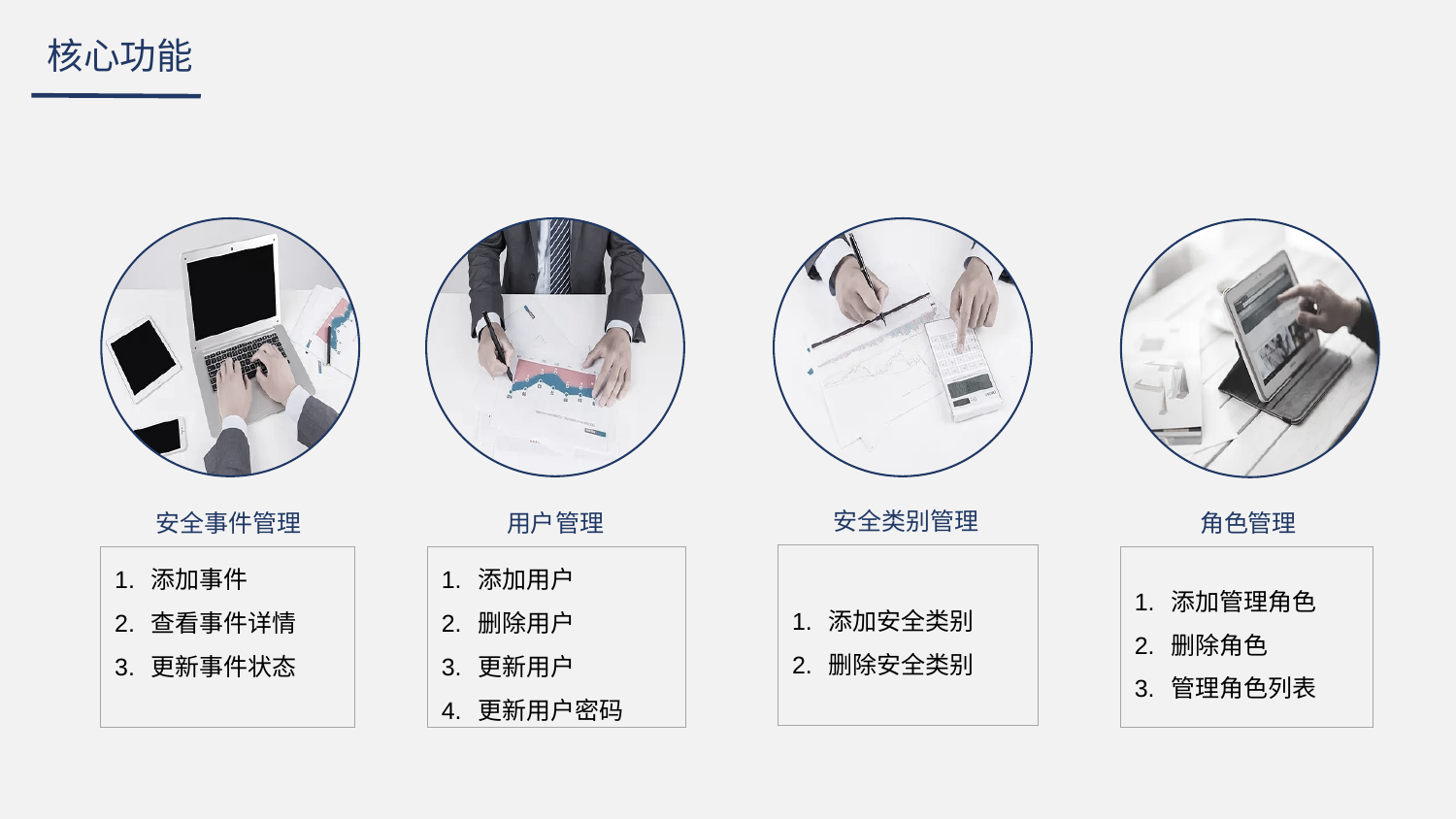

核心功能

安全类别管理
安全事件管理
用户管理
角色管理
添加安全类别
删除安全类别
添加事件
查看事件详情
更新事件状态

添加用户
删除用户
更新用户
更新用户密码
添加管理角色
删除角色
管理角色列表